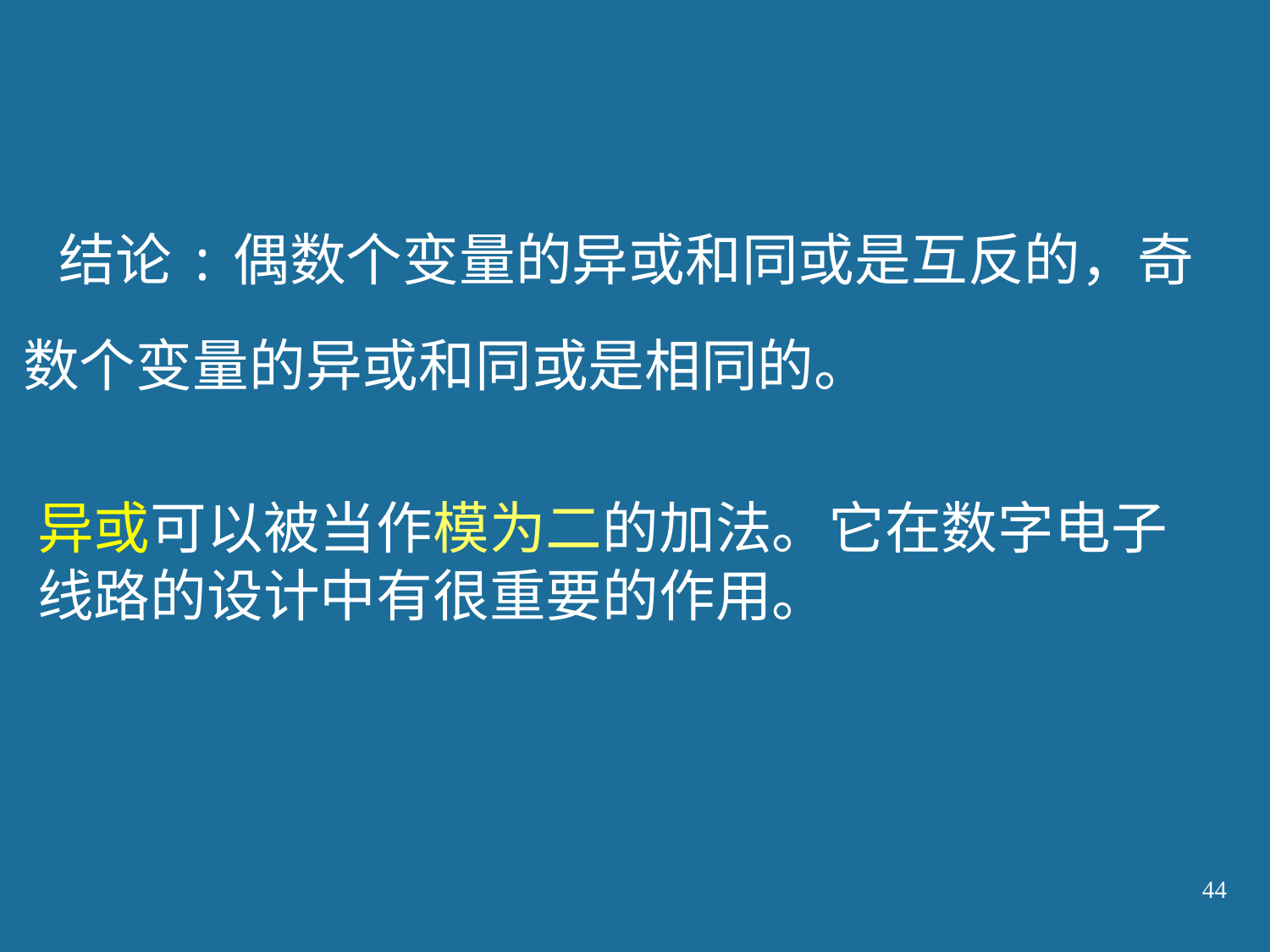

结论:偶数个变量的异或和同或是互反的，奇
数个变量的异或和同或是相同的。
异或可以被当作模为二的加法。它在数字电子线路的设计中有很重要的作用。
44